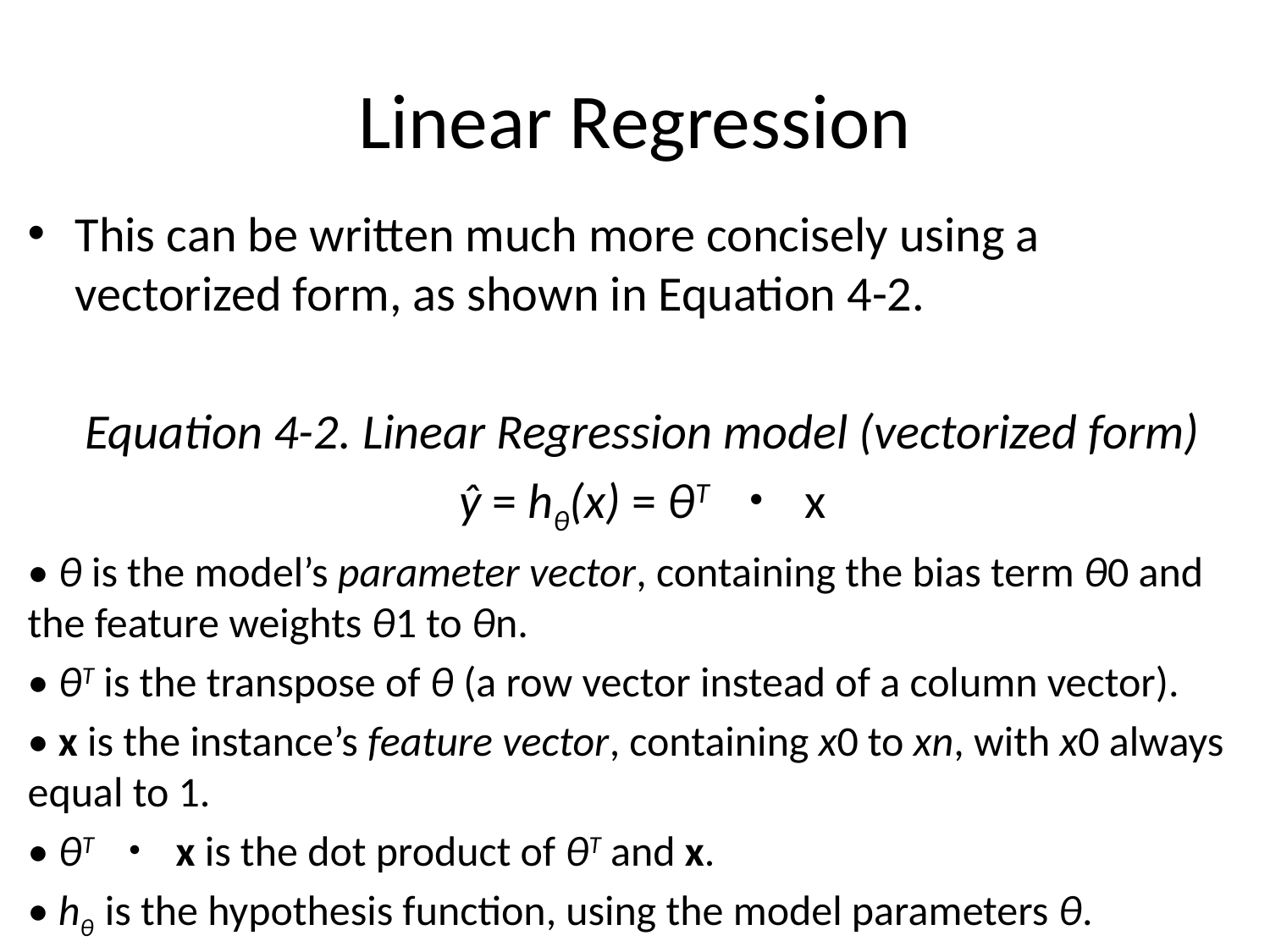

# Linear Regression
This can be written much more concisely using a vectorized form, as shown in Equation 4-2.

Equation 4-2. Linear Regression model (vectorized form)
ŷ = hθ(x) = θT ・ x
• θ is the model’s parameter vector, containing the bias term θ0 and the feature weights θ1 to θn.
• θT is the transpose of θ (a row vector instead of a column vector).
• x is the instance’s feature vector, containing x0 to xn, with x0 always equal to 1.
• θT ・ x is the dot product of θT and x.
• hθ  is the hypothesis function, using the model parameters θ.